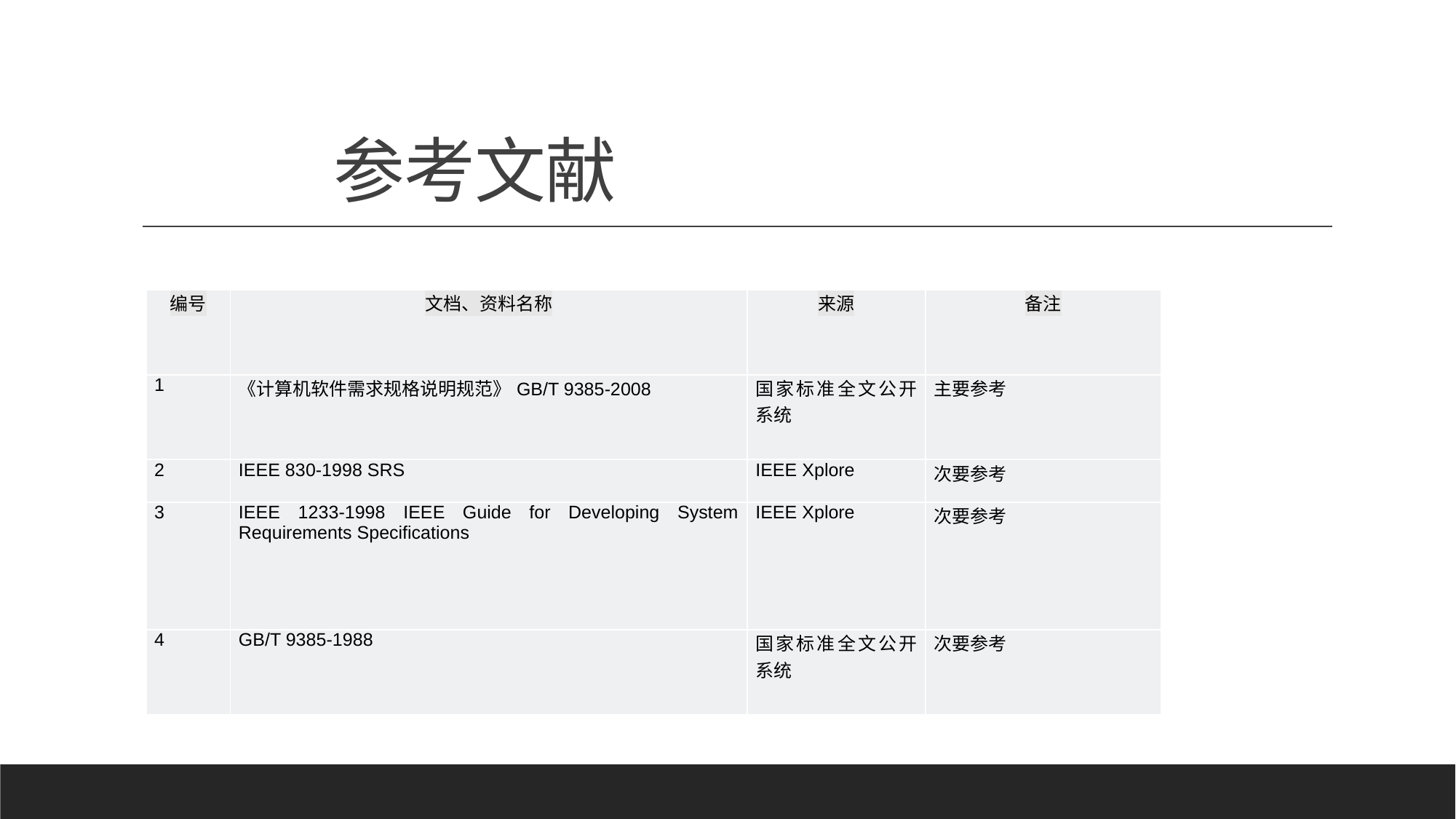

# 参考文献
| 编号 | 文档、资料名称 | 来源 | 备注 |
| --- | --- | --- | --- |
| 1 | 《计算机软件需求规格说明规范》GB/T 9385-2008 | 国家标准全文公开系统 | 主要参考 |
| 2 | IEEE 830-1998 SRS | IEEE Xplore | 次要参考 |
| 3 | IEEE 1233-1998 IEEE Guide for Developing System Requirements Specifications | IEEE Xplore | 次要参考 |
| 4 | GB/T 9385-1988 | 国家标准全文公开系统 | 次要参考 |